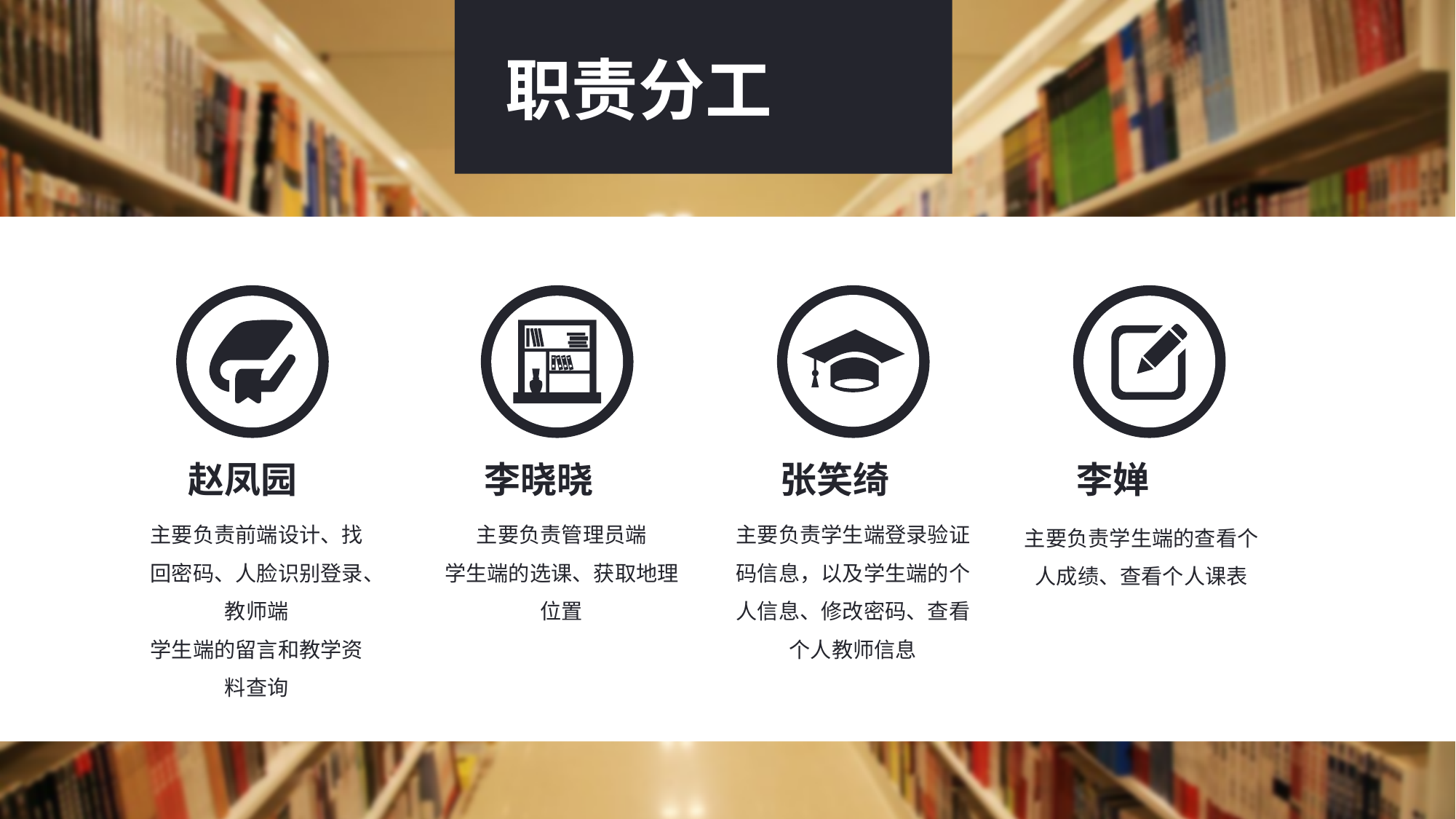

职责分工

赵凤园
李晓晓
张笑绮
李婵
主要负责学生端登录验证码信息，以及学生端的个人信息、修改密码、查看个人教师信息
主要负责前端设计、找回密码、人脸识别登录、教师端
学生端的留言和教学资料查询
主要负责管理员端
学生端的选课、获取地理位置
主要负责学生端的查看个人成绩、查看个人课表